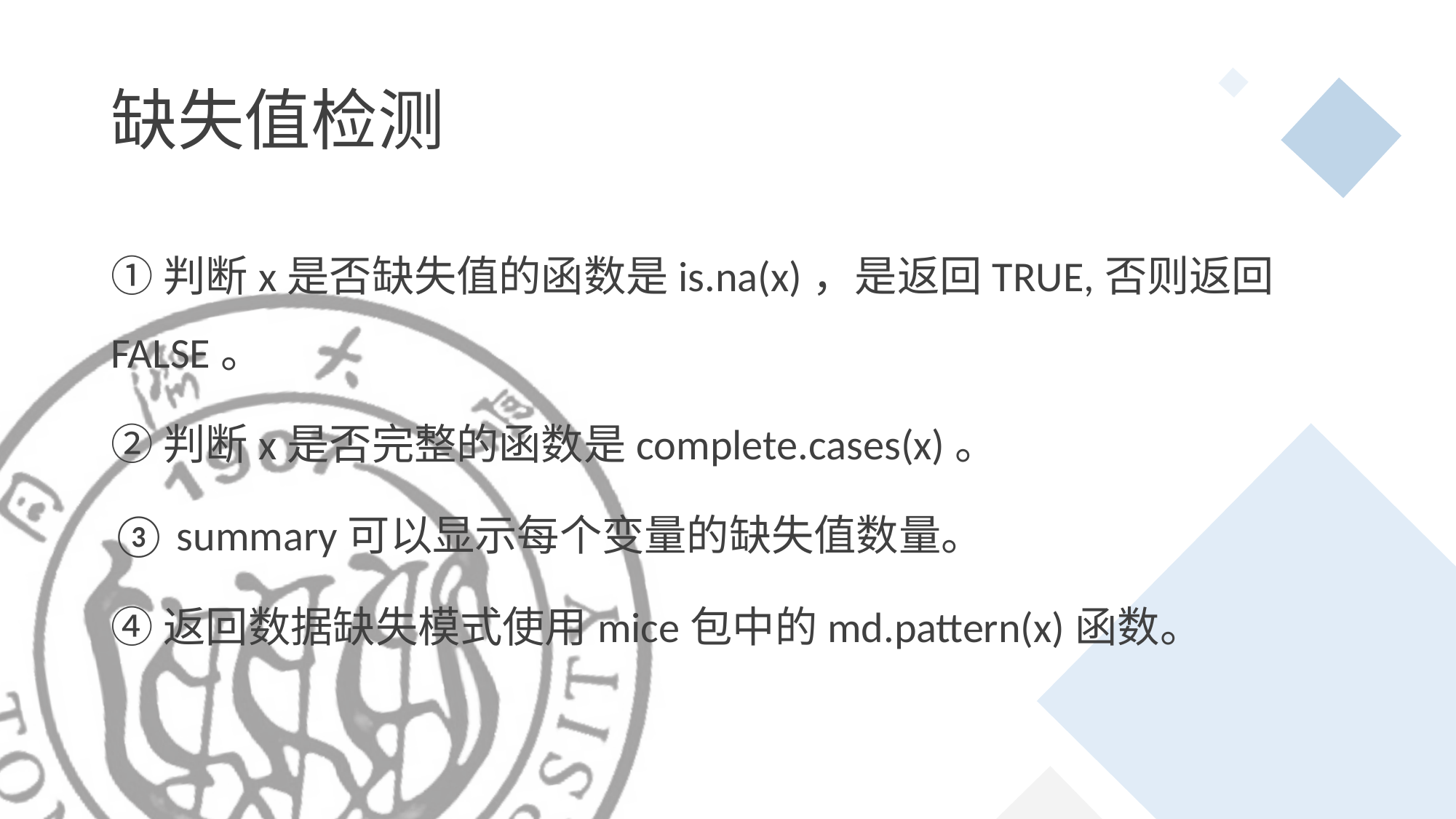

# 缺失值检测
①判断x是否缺失值的函数是is.na(x)，是返回TRUE,否则返回FALSE。
②判断x是否完整的函数是complete.cases(x)。
③ summary可以显示每个变量的缺失值数量。
④返回数据缺失模式使用mice包中的md.pattern(x)函数。